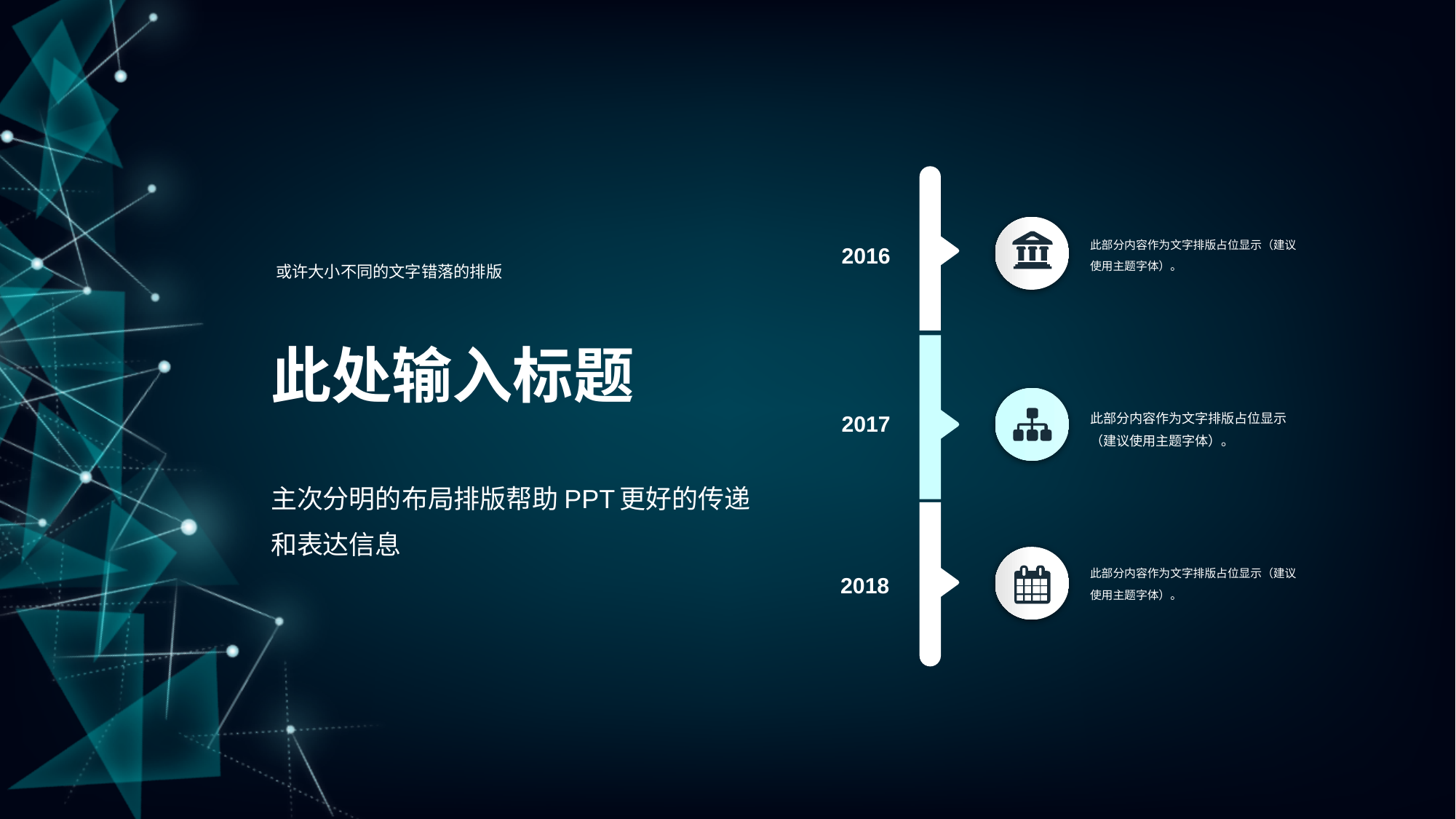

此部分内容作为文字排版占位显示（建议使用主题字体）。

2016

此部分内容作为文字排版占位显示（建议使用主题字体）。

2017

此部分内容作为文字排版占位显示（建议使用主题字体）。

2018
或许大小不同的文字错落的排版
此处输入标题
主次分明的布局排版帮助PPT更好的传递和表达信息